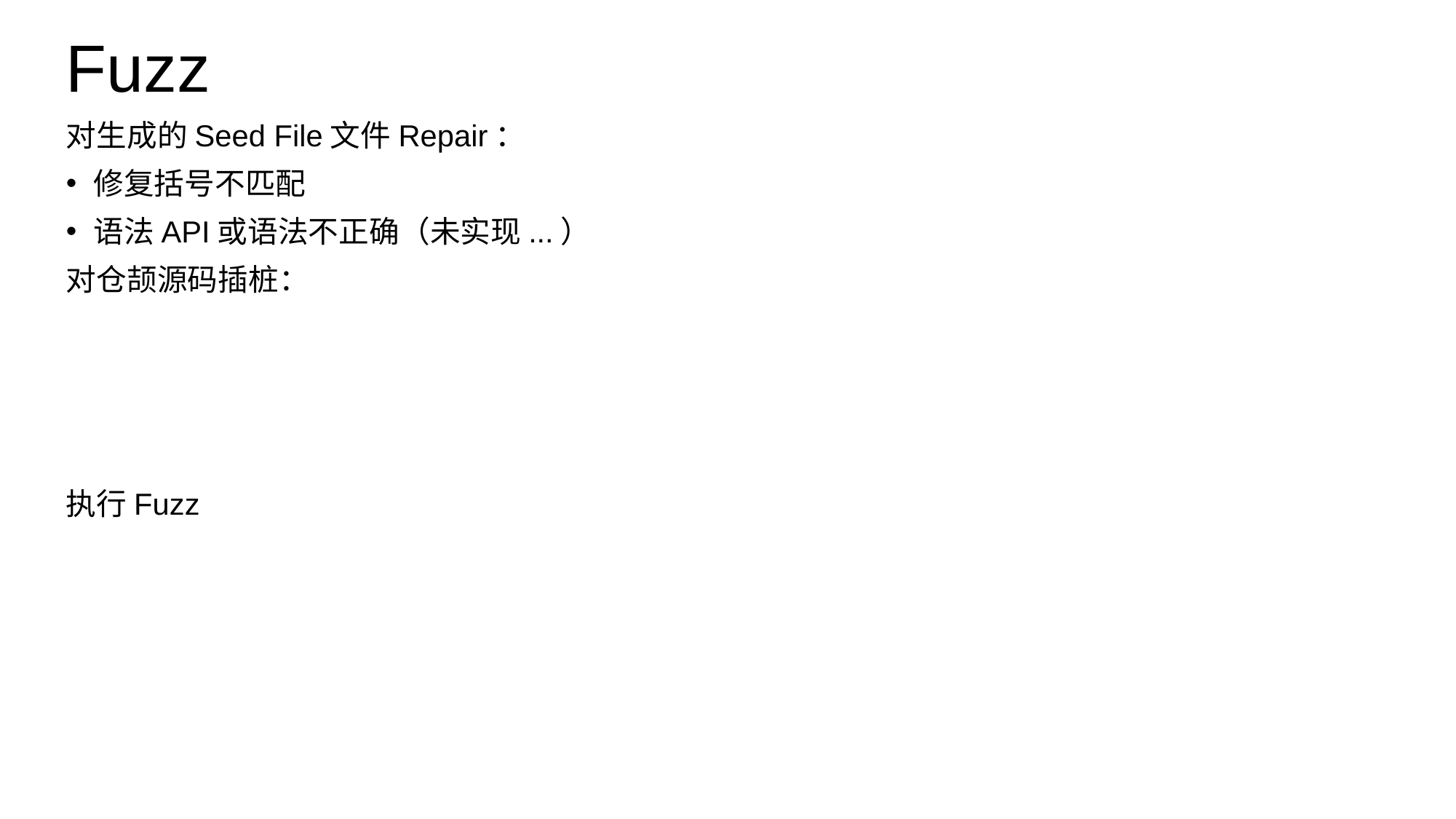

# Fuzz
对生成的Seed File文件Repair：
修复括号不匹配
语法API或语法不正确（未实现...）
对仓颉源码插桩：

执行Fuzz